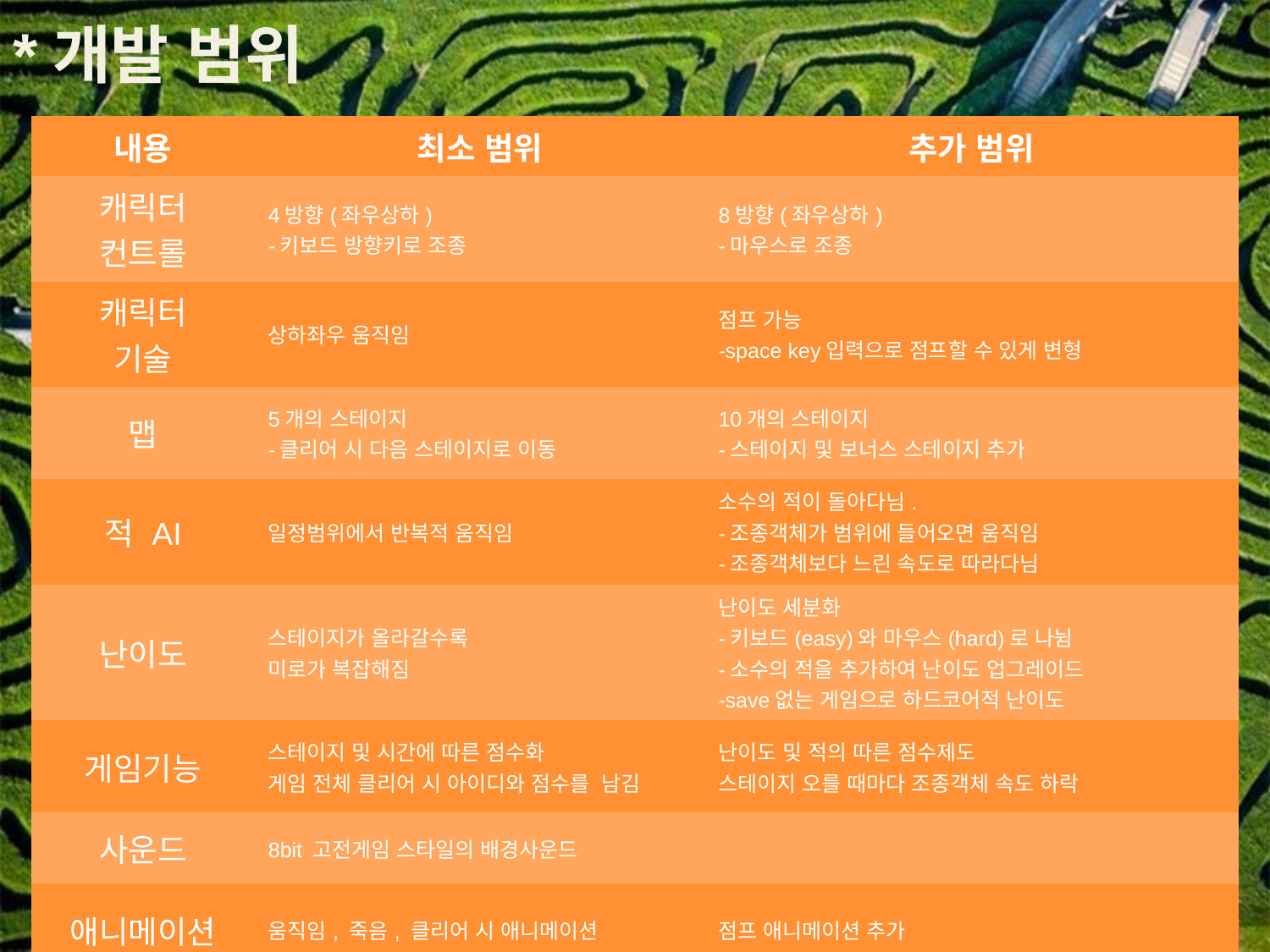

# *개발 범위
| 내용 | 최소 범위 | 추가 범위 |
| --- | --- | --- |
| 캐릭터 컨트롤 | 4방향(좌우상하) -키보드 방향키로 조종 | 8방향(좌우상하) -마우스로 조종 |
| 캐릭터 기술 | 상하좌우 움직임 | 점프 가능 -space key입력으로 점프할 수 있게 변형 |
| 맵 | 5개의 스테이지 -클리어 시 다음 스테이지로 이동 | 10개의 스테이지 -스테이지 및 보너스 스테이지 추가 |
| 적 AI | 일정범위에서 반복적 움직임 | 소수의 적이 돌아다님. -조종객체가 범위에 들어오면 움직임 -조종객체보다 느린 속도로 따라다님 |
| 난이도 | 스테이지가 올라갈수록 미로가 복잡해짐 | 난이도 세분화 -키보드(easy)와 마우스(hard)로 나뉨 -소수의 적을 추가하여 난이도 업그레이드 -save없는 게임으로 하드코어적 난이도 |
| 게임기능 | 스테이지 및 시간에 따른 점수화 게임 전체 클리어 시 아이디와 점수를 남김 | 난이도 및 적의 따른 점수제도 스테이지 오를 때마다 조종객체 속도 하락 |
| 사운드 | 8bit 고전게임 스타일의 배경사운드 |  |
| 애니메이션 | 움직임, 죽음, 클리어 시 애니메이션 | 점프 애니메이션 추가 |